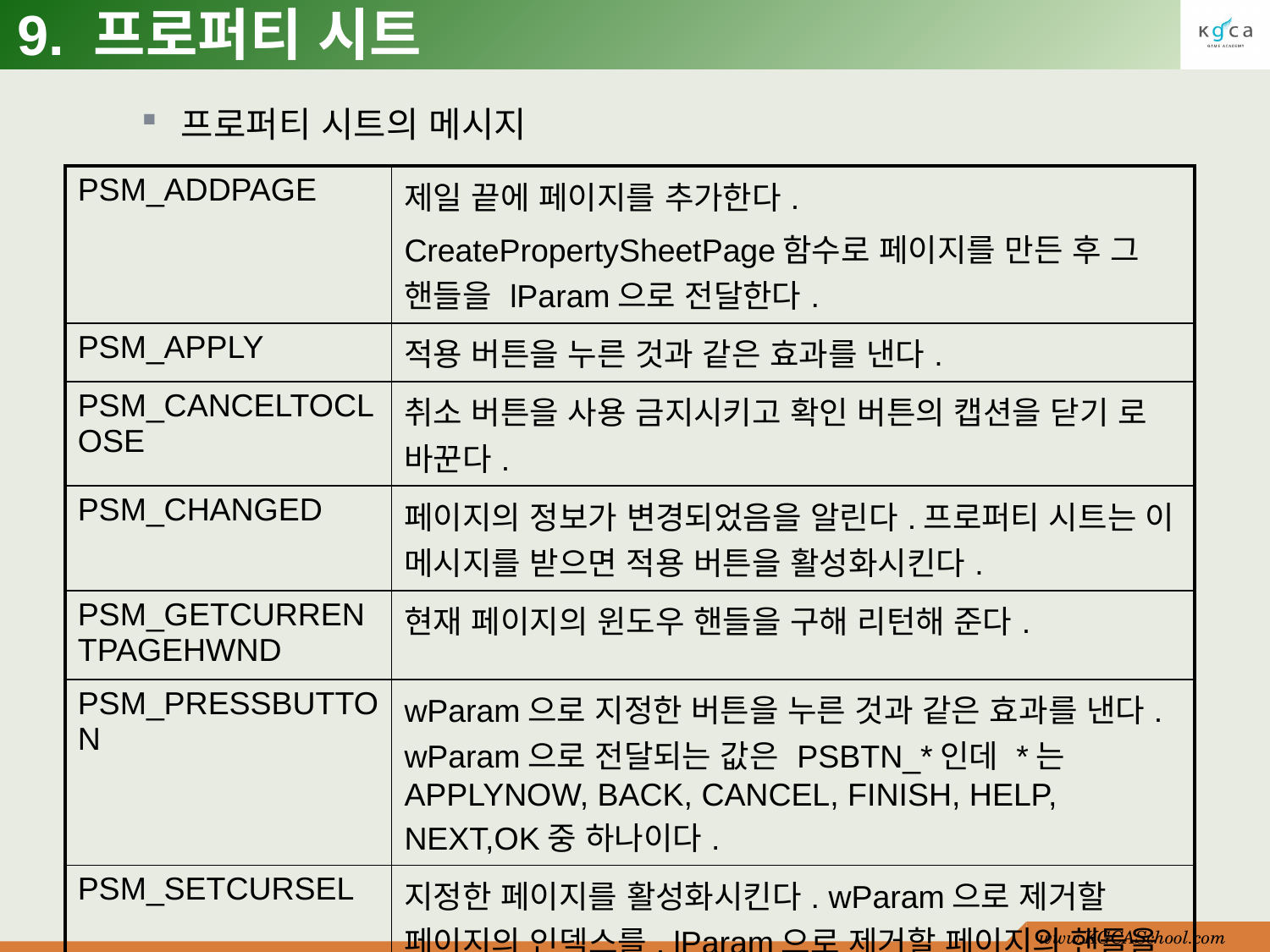

# 9. 프로퍼티 시트
프로퍼티 시트의 메시지
| PSM\_ADDPAGE | 제일 끝에 페이지를 추가한다. CreatePropertySheetPage함수로 페이지를 만든 후 그 핸들을 lParam으로 전달한다. |
| --- | --- |
| PSM\_APPLY | 적용 버튼을 누른 것과 같은 효과를 낸다. |
| PSM\_CANCELTOCLOSE | 취소 버튼을 사용 금지시키고 확인 버튼의 캡션을 닫기 로 바꾼다. |
| PSM\_CHANGED | 페이지의 정보가 변경되었음을 알린다.프로퍼티 시트는 이 메시지를 받으면 적용 버튼을 활성화시킨다. |
| PSM\_GETCURRENTPAGEHWND | 현재 페이지의 윈도우 핸들을 구해 리턴해 준다. |
| PSM\_PRESSBUTTON | wParam으로 지정한 버튼을 누른 것과 같은 효과를 낸다. wParam으로 전달되는 값은 PSBTN\_\*인데 \*는 APPLYNOW, BACK, CANCEL, FINISH, HELP, NEXT,OK중 하나이다. |
| PSM\_SETCURSEL | 지정한 페이지를 활성화시킨다. wParam으로 제거할 페이지의 인덱스를, lParam으로 제거할 페이지의 핸들을 전달해 준다. (둘 중 하나나 둘 다 ) 핸들 우선 |